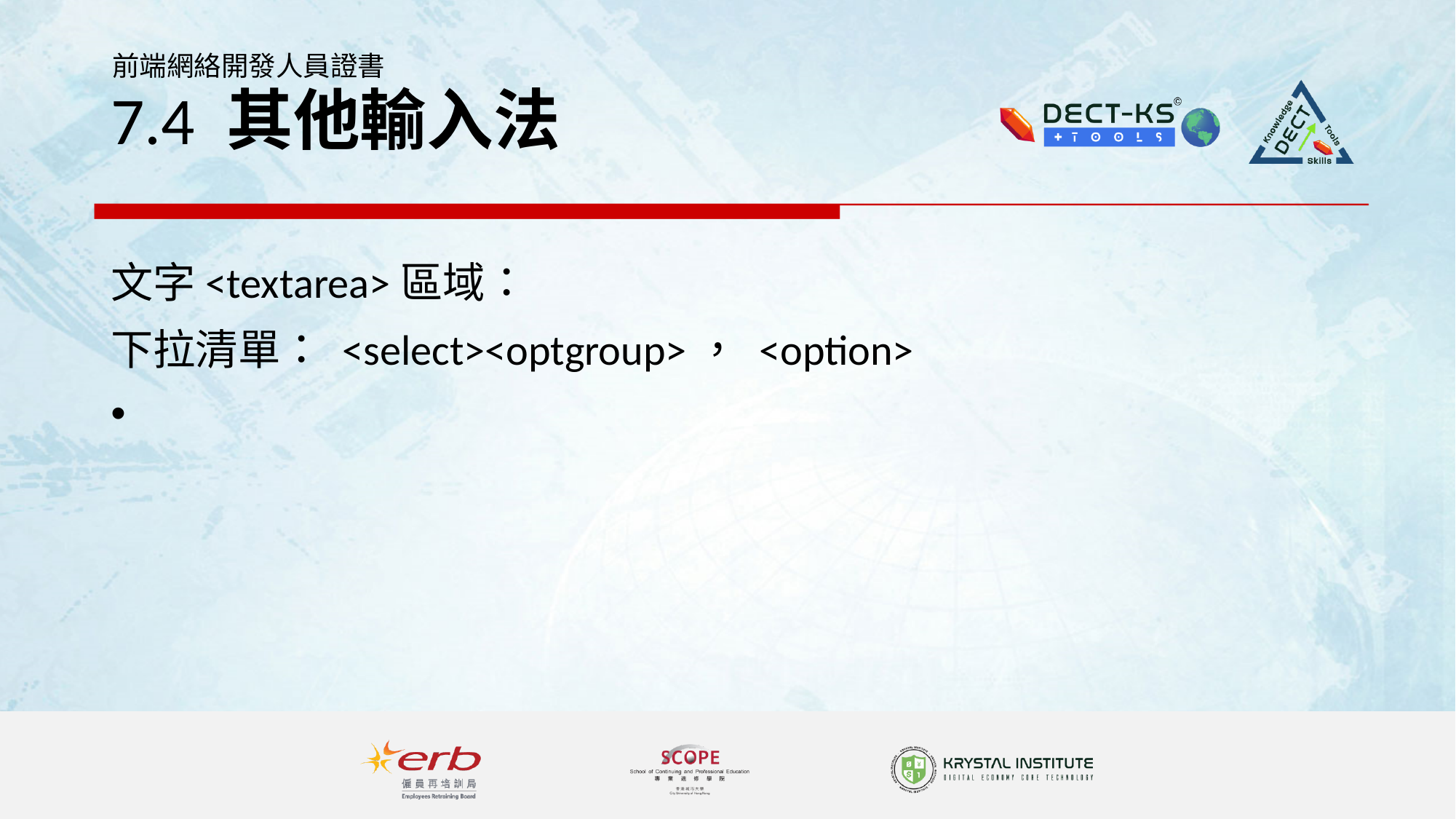

# 7.4 其他輸入法
文字<textarea>區域：
下拉清單： <select><optgroup>， <option>